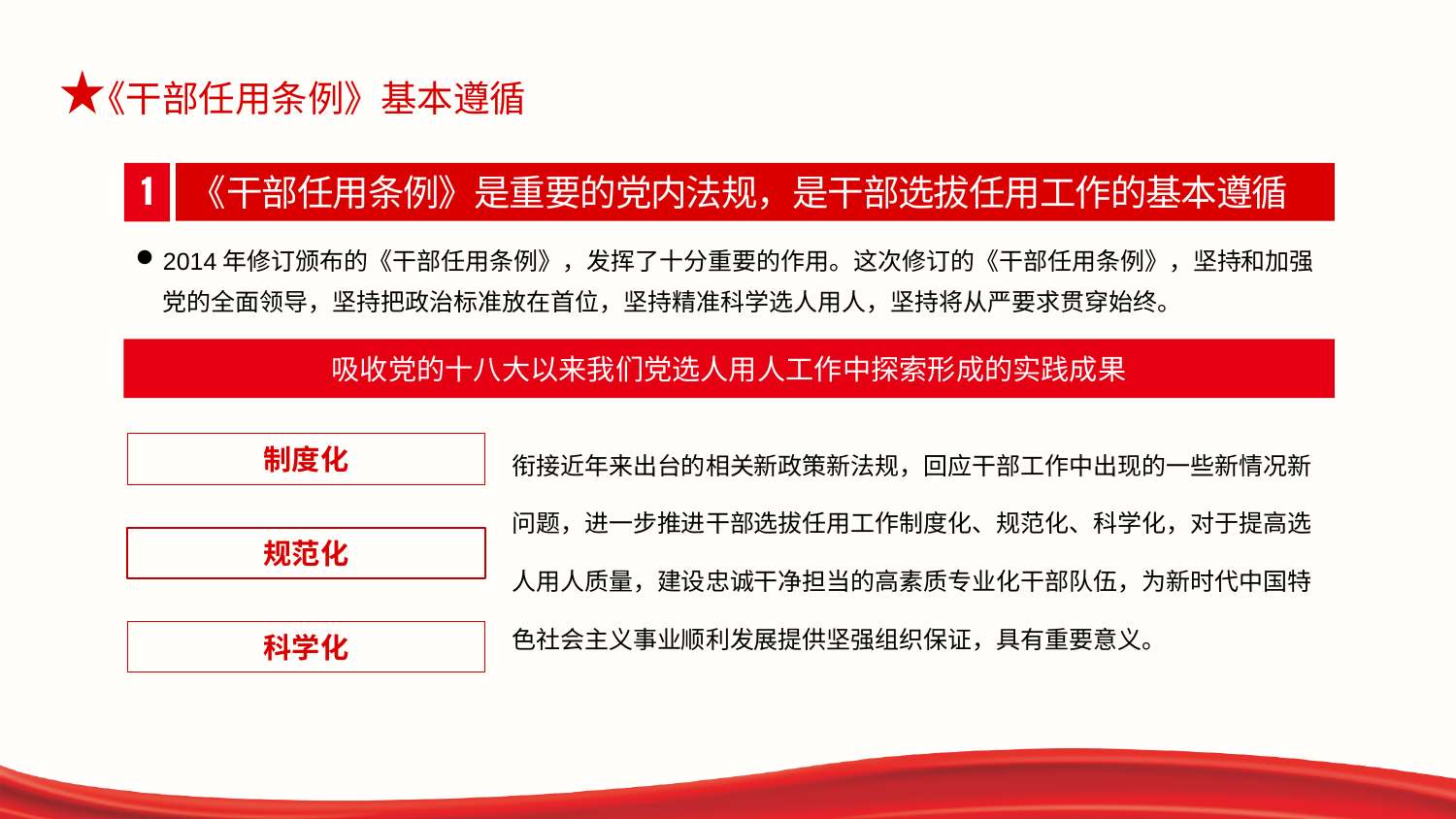

《干部任用条例》是重要的党内法规，是干部选拔任用工作的基本遵循
1
2014年修订颁布的《干部任用条例》，发挥了十分重要的作用。这次修订的《干部任用条例》，坚持和加强党的全面领导，坚持把政治标准放在首位，坚持精准科学选人用人，坚持将从严要求贯穿始终。
吸收党的十八大以来我们党选人用人工作中探索形成的实践成果
衔接近年来出台的相关新政策新法规，回应干部工作中出现的一些新情况新问题，进一步推进干部选拔任用工作制度化、规范化、科学化，对于提高选人用人质量，建设忠诚干净担当的高素质专业化干部队伍，为新时代中国特色社会主义事业顺利发展提供坚强组织保证，具有重要意义。
制度化
规范化
科学化